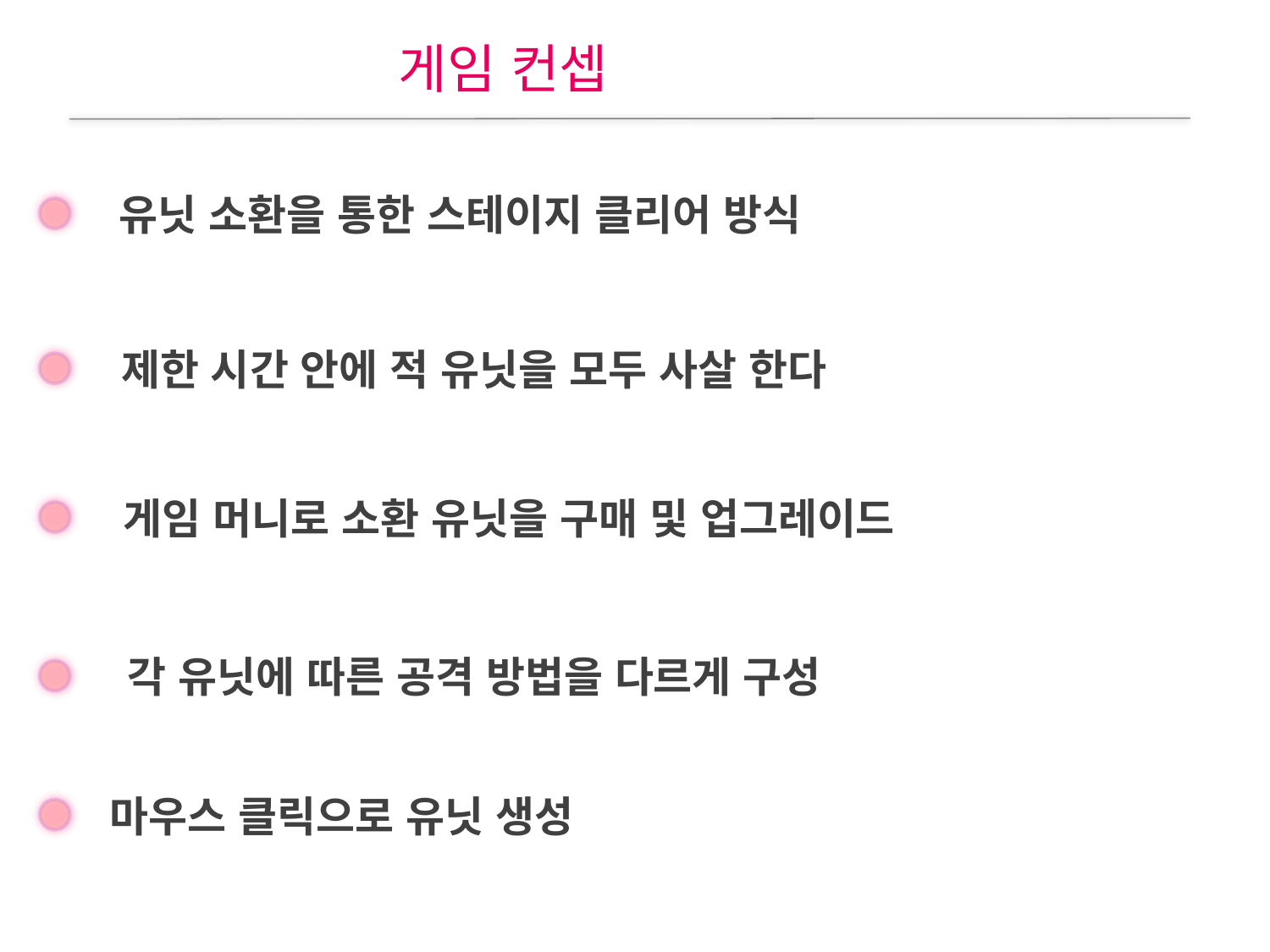

게임 컨셉
유닛 소환을 통한 스테이지 클리어 방식

제한 시간 안에 적 유닛을 모두 사살 한다

게임 머니로 소환 유닛을 구매 및 업그레이드

각 유닛에 따른 공격 방법을 다르게 구성

마우스 클릭으로 유닛 생성